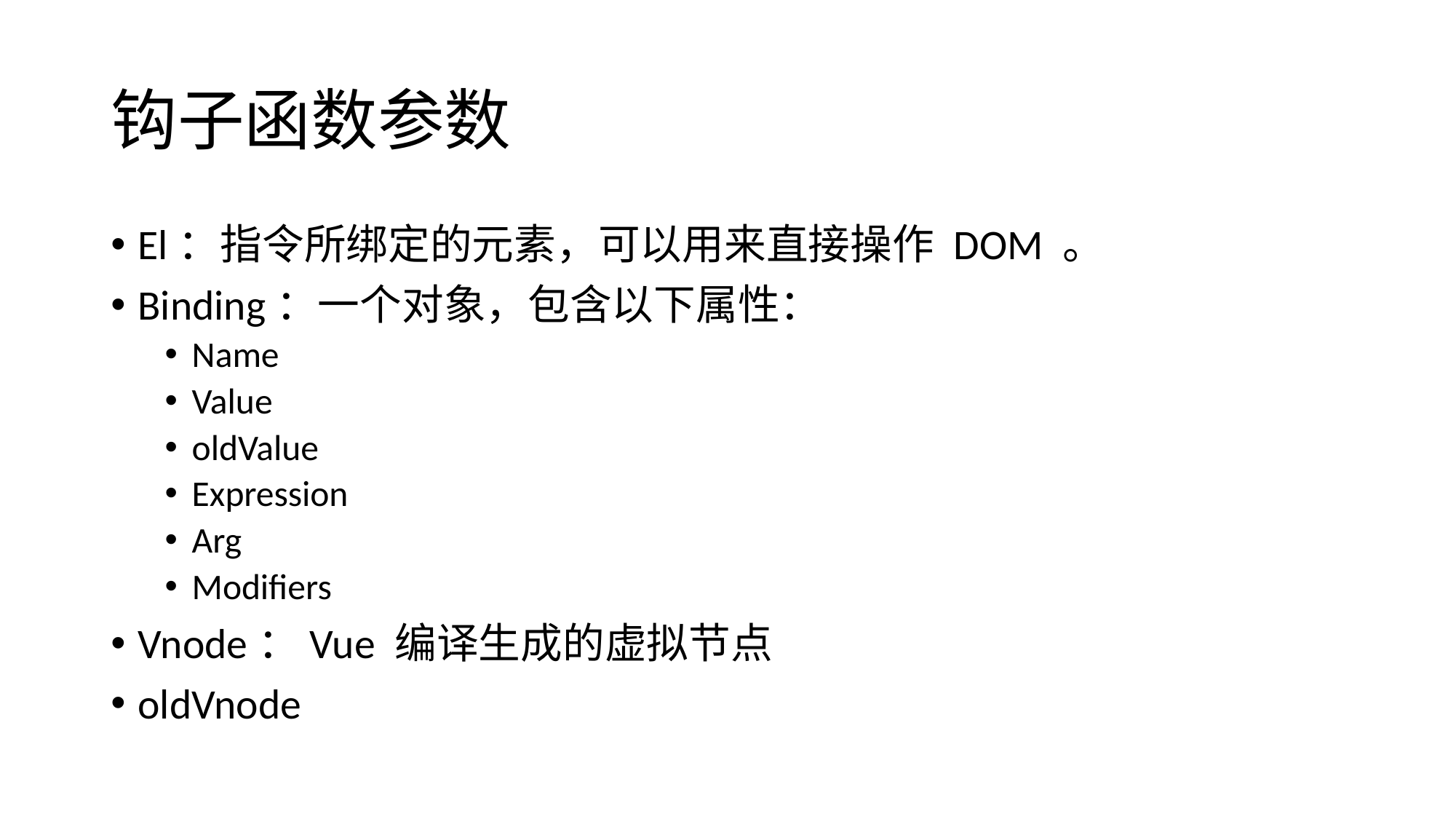

# 钩子函数参数
El：指令所绑定的元素，可以用来直接操作 DOM 。
Binding：一个对象，包含以下属性：
Name
Value
oldValue
Expression
Arg
Modifiers
Vnode：Vue 编译生成的虚拟节点
oldVnode